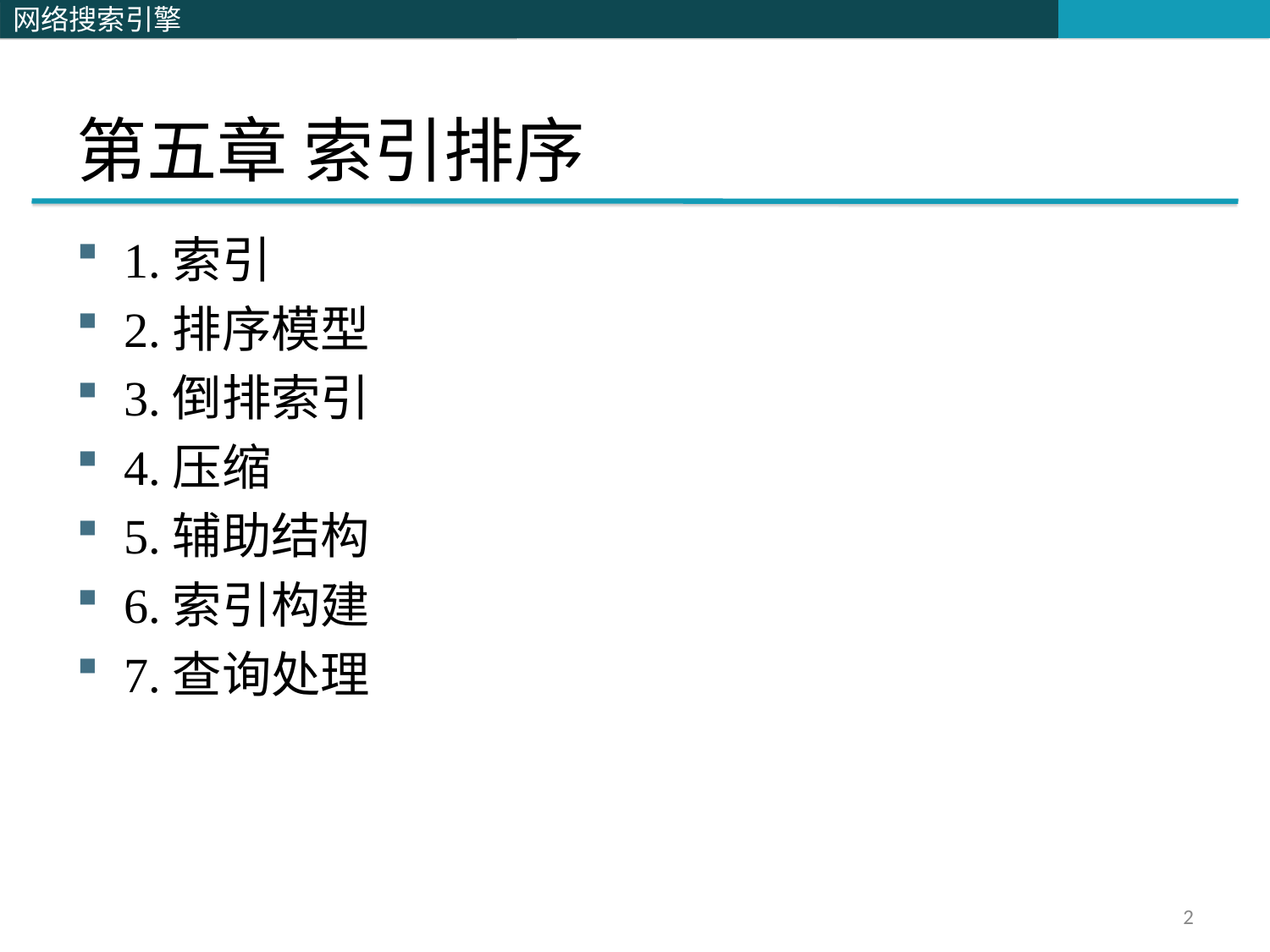

# 第五章 索引排序
1.索引
2.排序模型
3.倒排索引
4.压缩
5.辅助结构
6.索引构建
7.查询处理
2